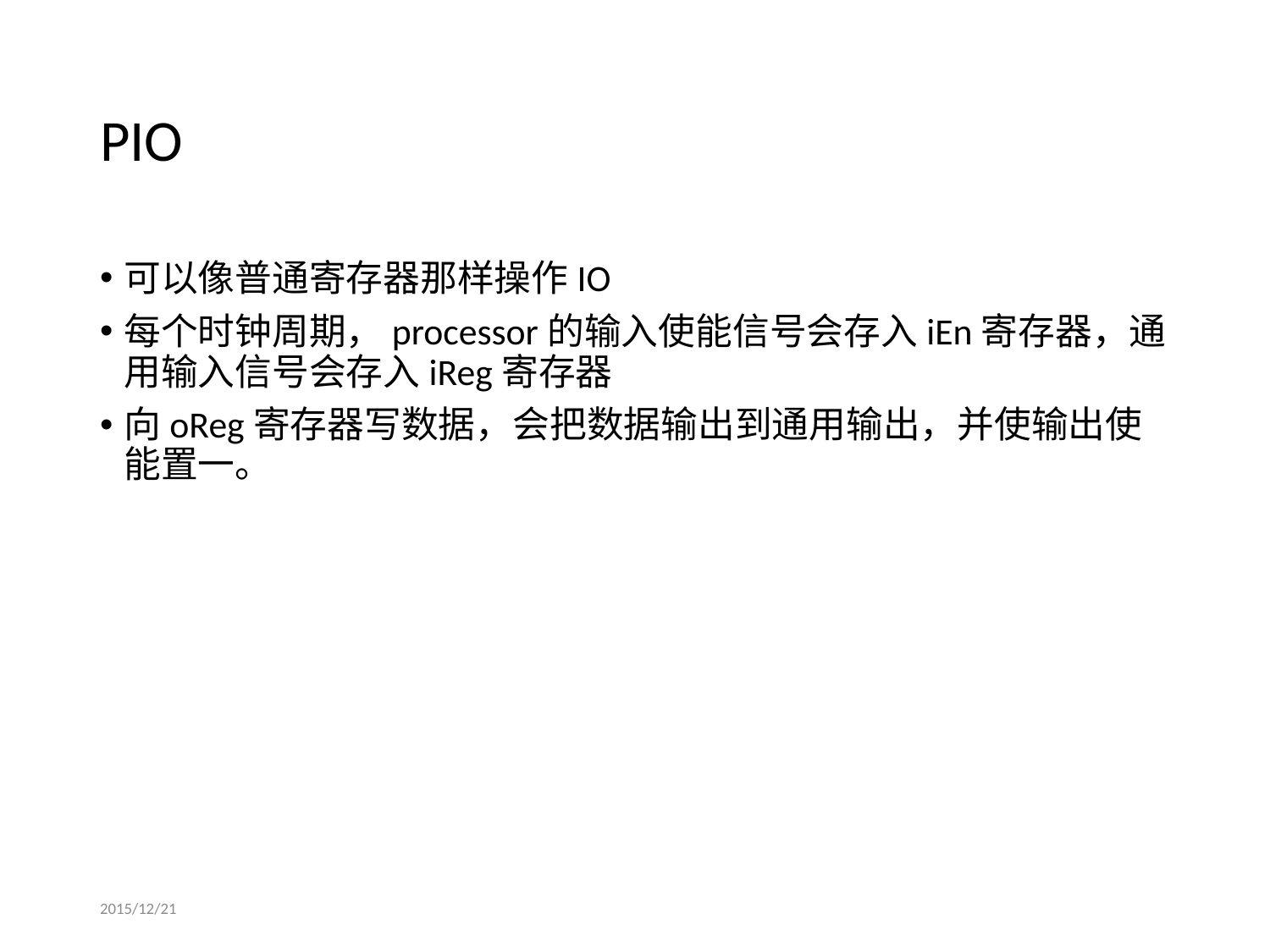

# PIO
可以像普通寄存器那样操作IO
每个时钟周期，processor的输入使能信号会存入iEn寄存器，通用输入信号会存入iReg寄存器
向oReg寄存器写数据，会把数据输出到通用输出，并使输出使能置一。
2015/12/21